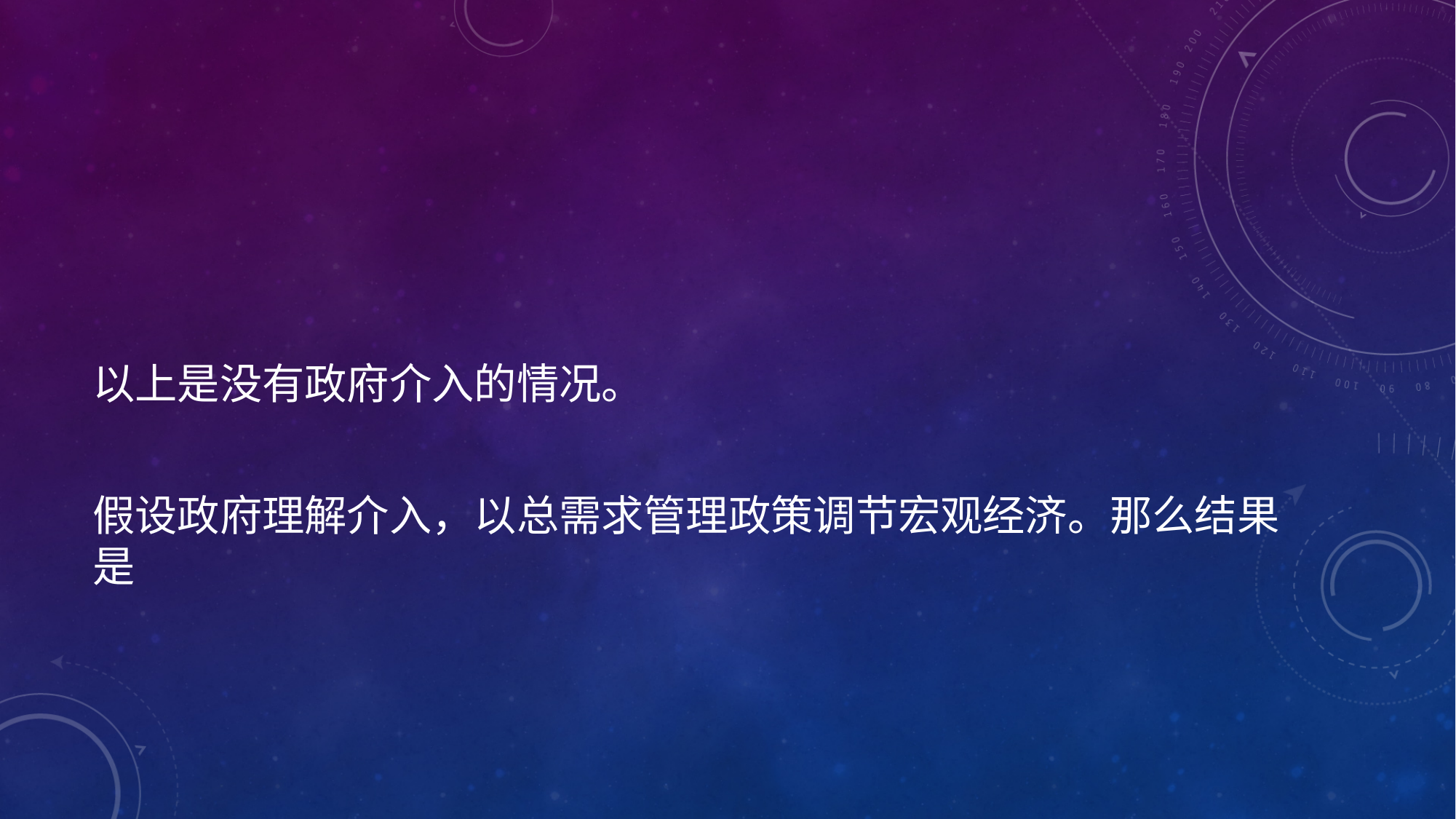

#
以上是没有政府介入的情况。

假设政府理解介入，以总需求管理政策调节宏观经济。那么结果是